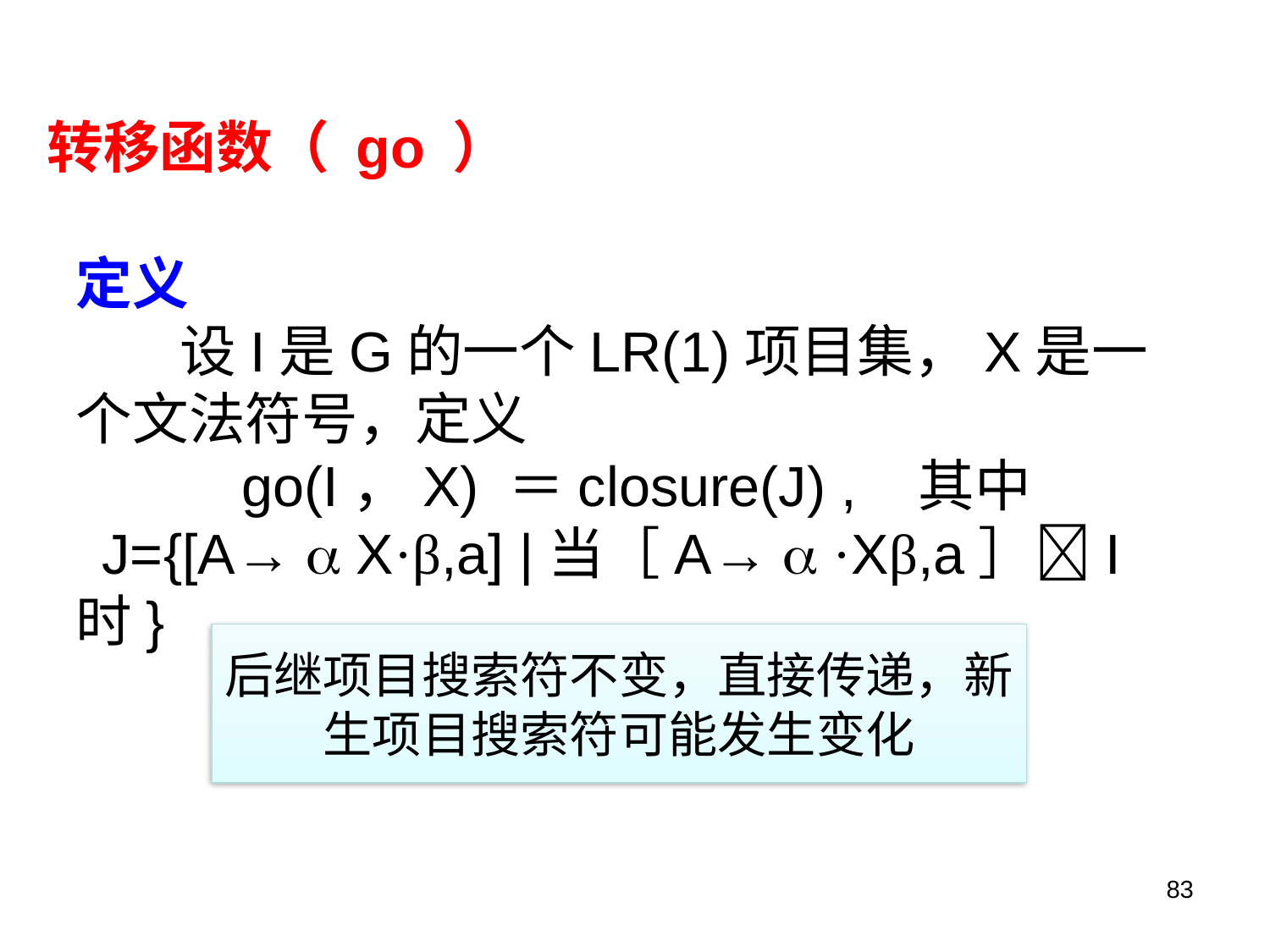

转移函数（ go ）
定义
       设I是G的一个LR(1)项目集，X是一
个文法符号，定义
            go(I，X) ＝closure(J) ,   其中
 J={[A→ α X·β,a] |当［A→ α ·Xβ,a］∈I时}
后继项目搜索符不变，直接传递，新生项目搜索符可能发生变化

83